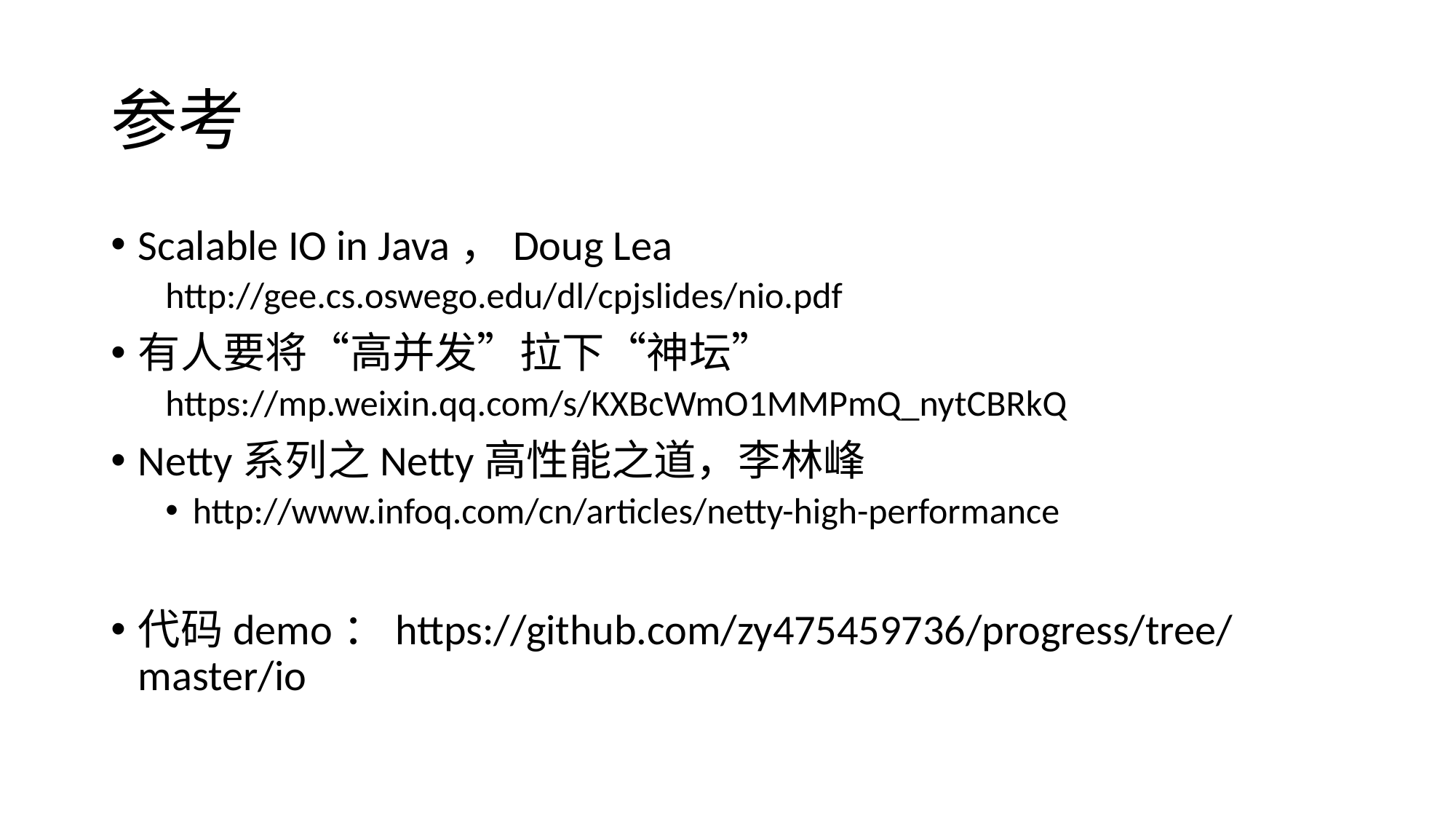

# 参考
Scalable IO in Java，Doug Lea
http://gee.cs.oswego.edu/dl/cpjslides/nio.pdf
有人要将“高并发”拉下“神坛”
https://mp.weixin.qq.com/s/KXBcWmO1MMPmQ_nytCBRkQ
Netty系列之Netty高性能之道，李林峰
http://www.infoq.com/cn/articles/netty-high-performance
todo
代码demo：https://github.com/zy475459736/progress/tree/master/io